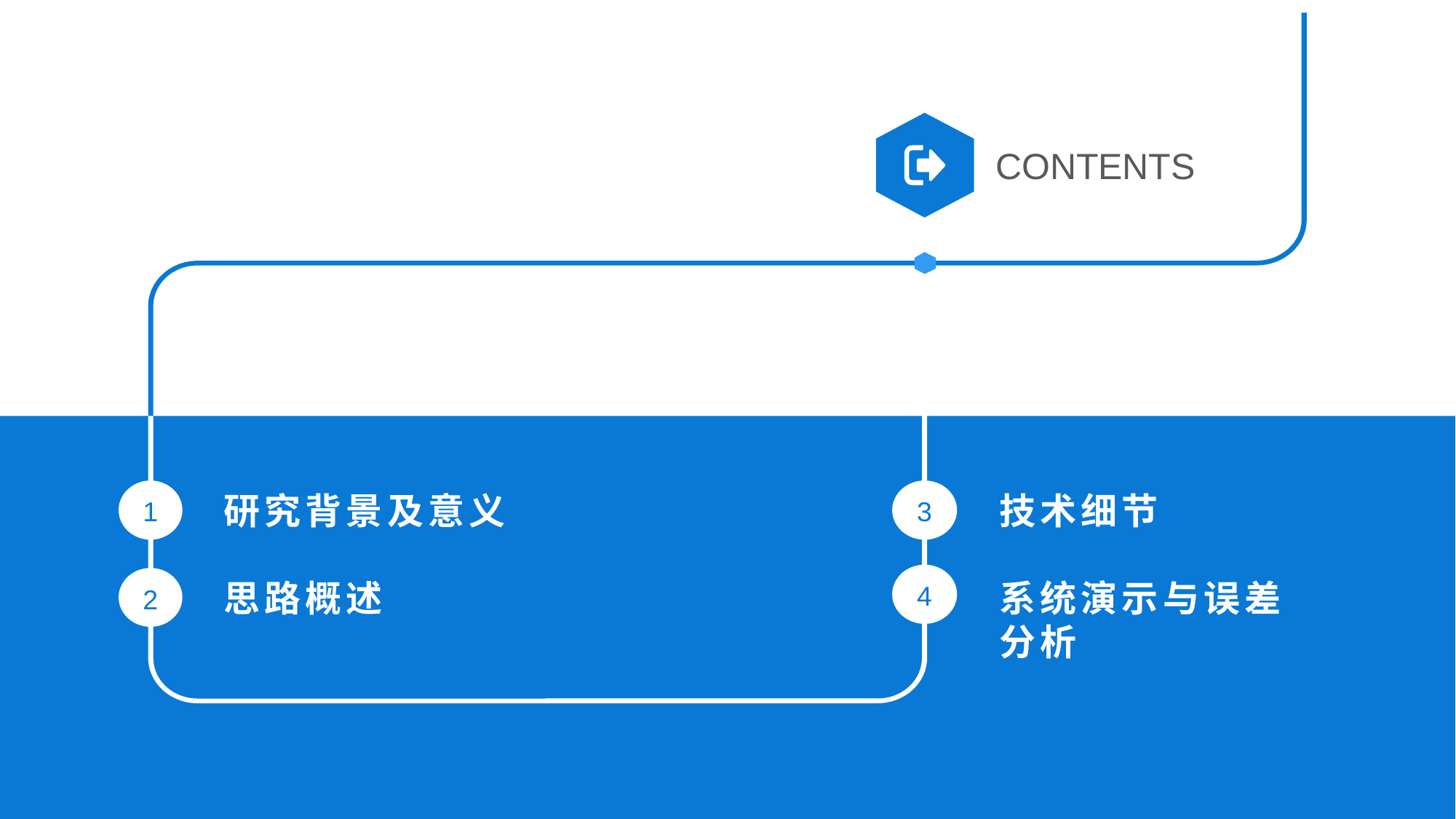

CONTENTS

1
3
研究背景及意义
技术细节
4
2
思路概述
系统演示与误差分析